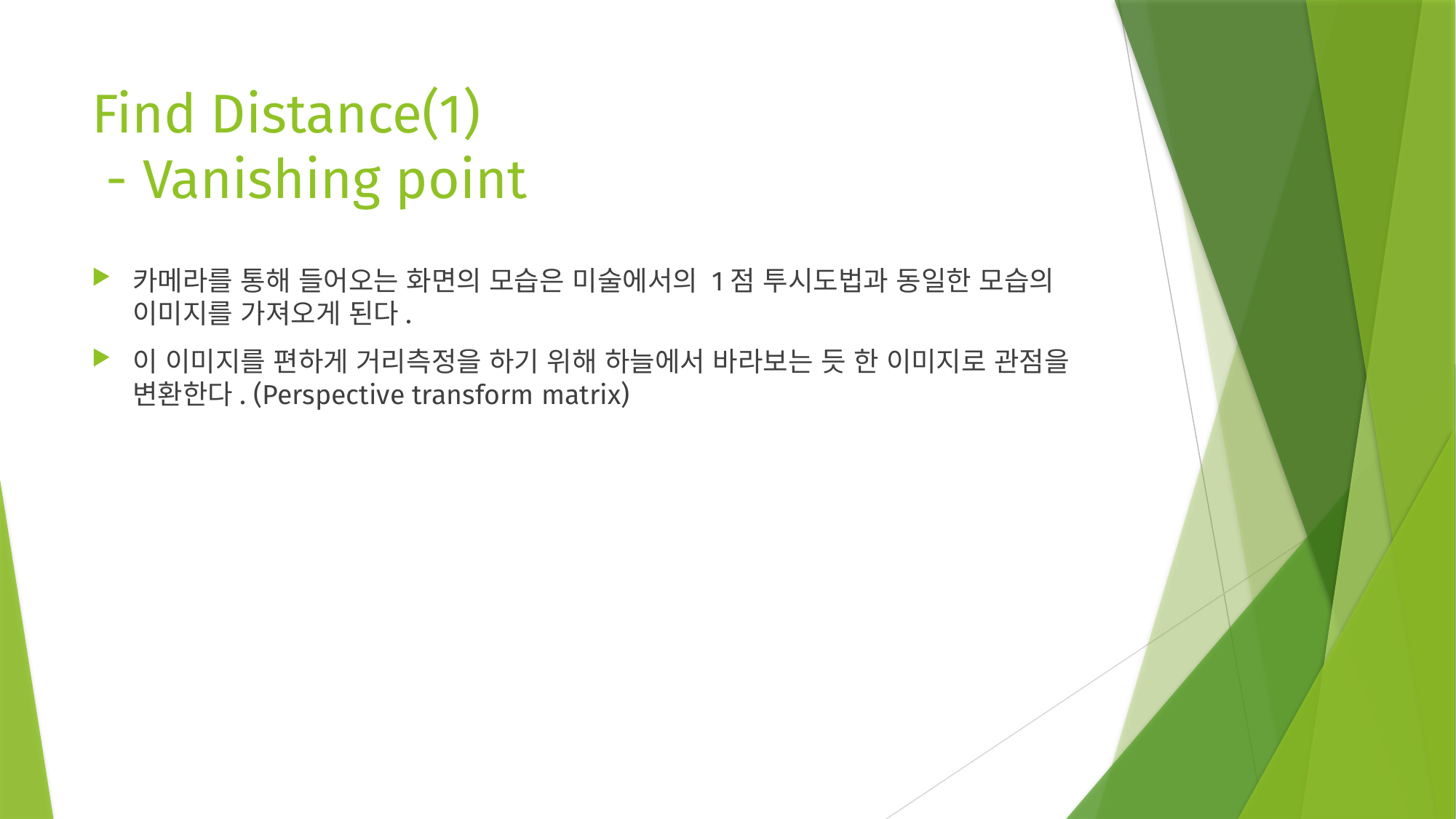

# Find Distance(1) - Vanishing point
카메라를 통해 들어오는 화면의 모습은 미술에서의 1점 투시도법과 동일한 모습의 이미지를 가져오게 된다.
이 이미지를 편하게 거리측정을 하기 위해 하늘에서 바라보는 듯 한 이미지로 관점을 변환한다. (Perspective transform matrix)